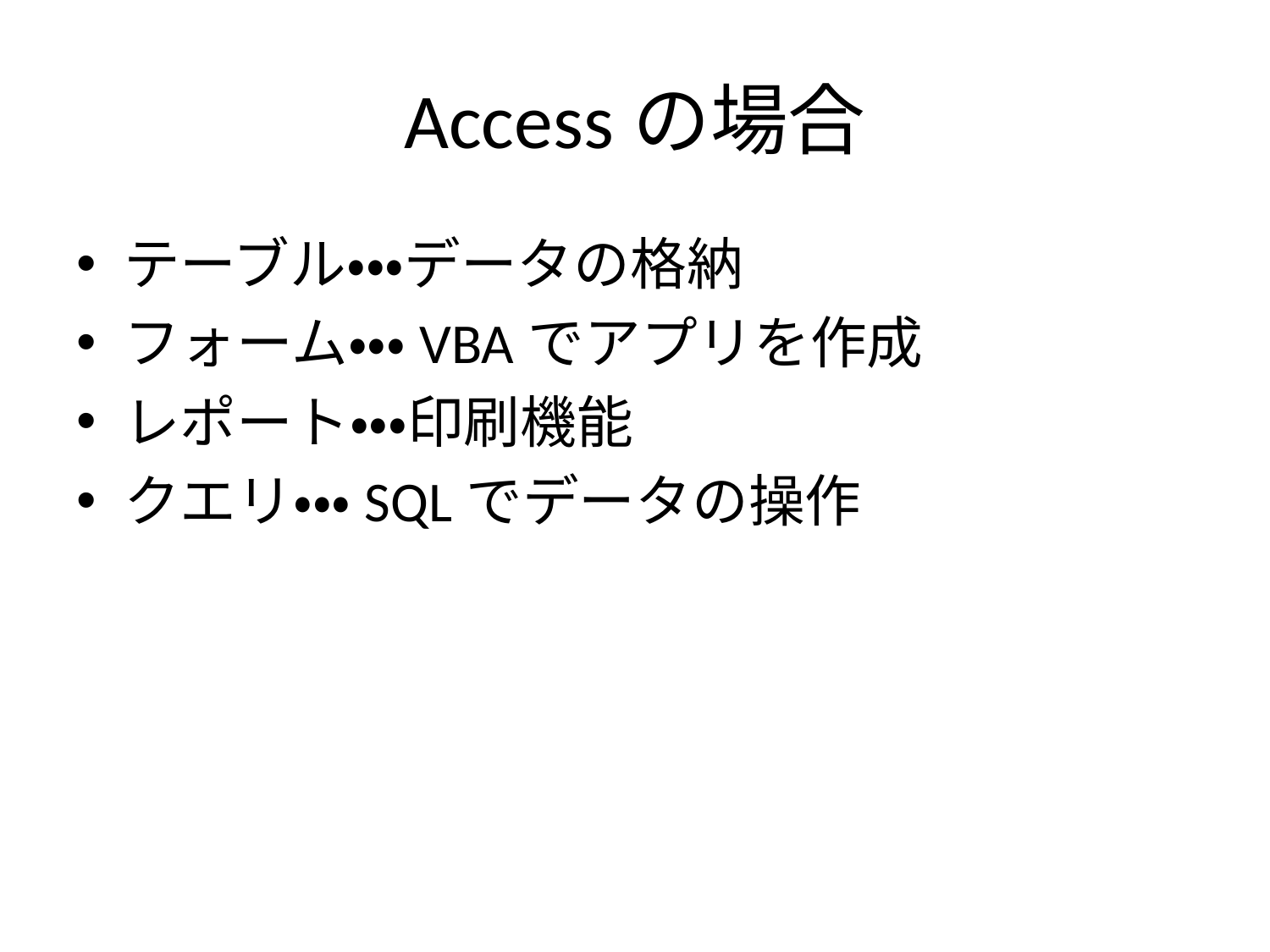

# Accessの場合
テーブル・・・データの格納
フォーム・・・VBAでアプリを作成
レポート・・・印刷機能
クエリ・・・SQLでデータの操作